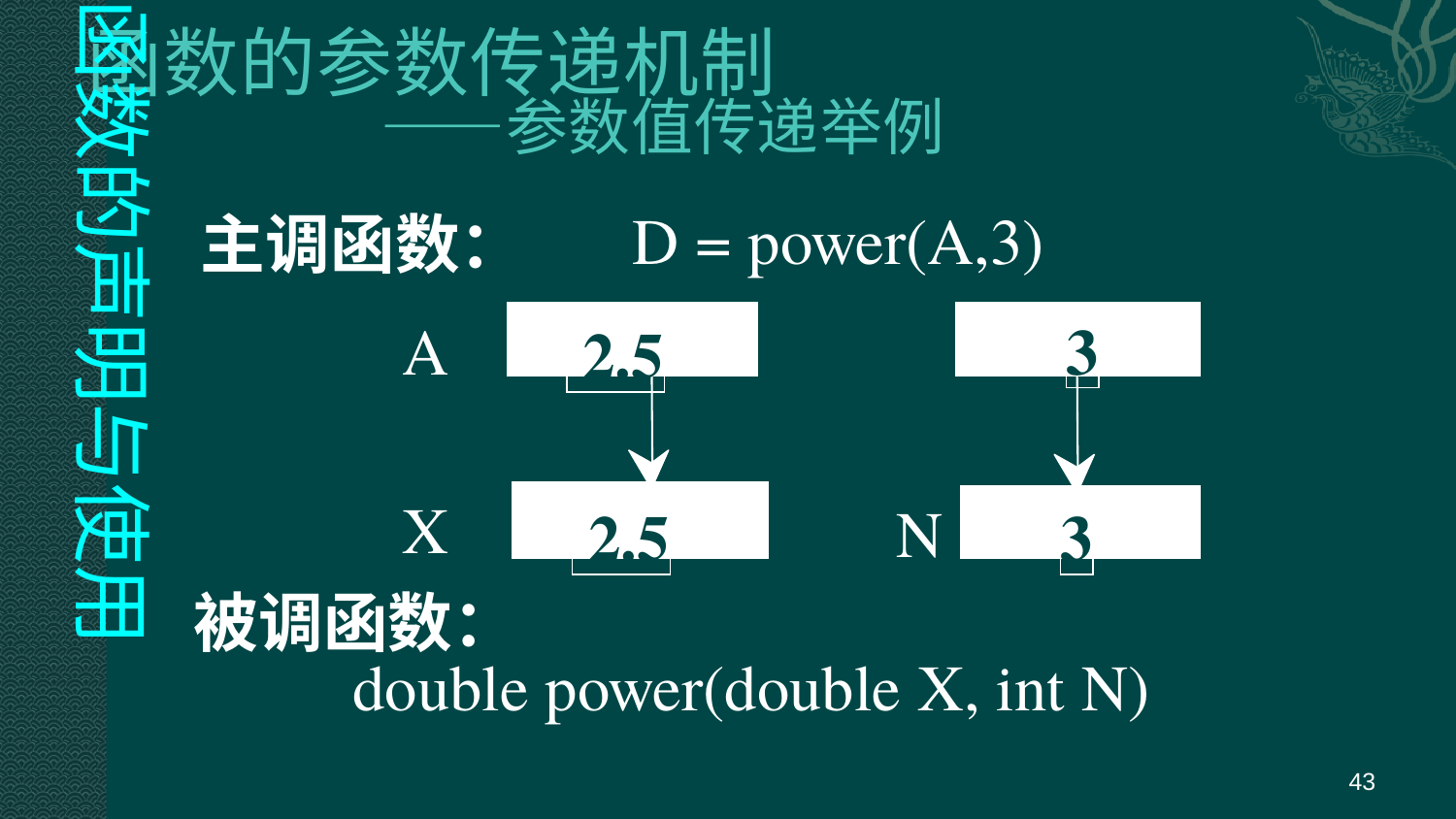

函数的声明与使用
# 函数的参数传递机制 ——参数值传递举例
D = power(A,3)
主调函数：

A
3
 2.5

X
N
 2.5
3
被调函数：
double power(double X, int N)
43